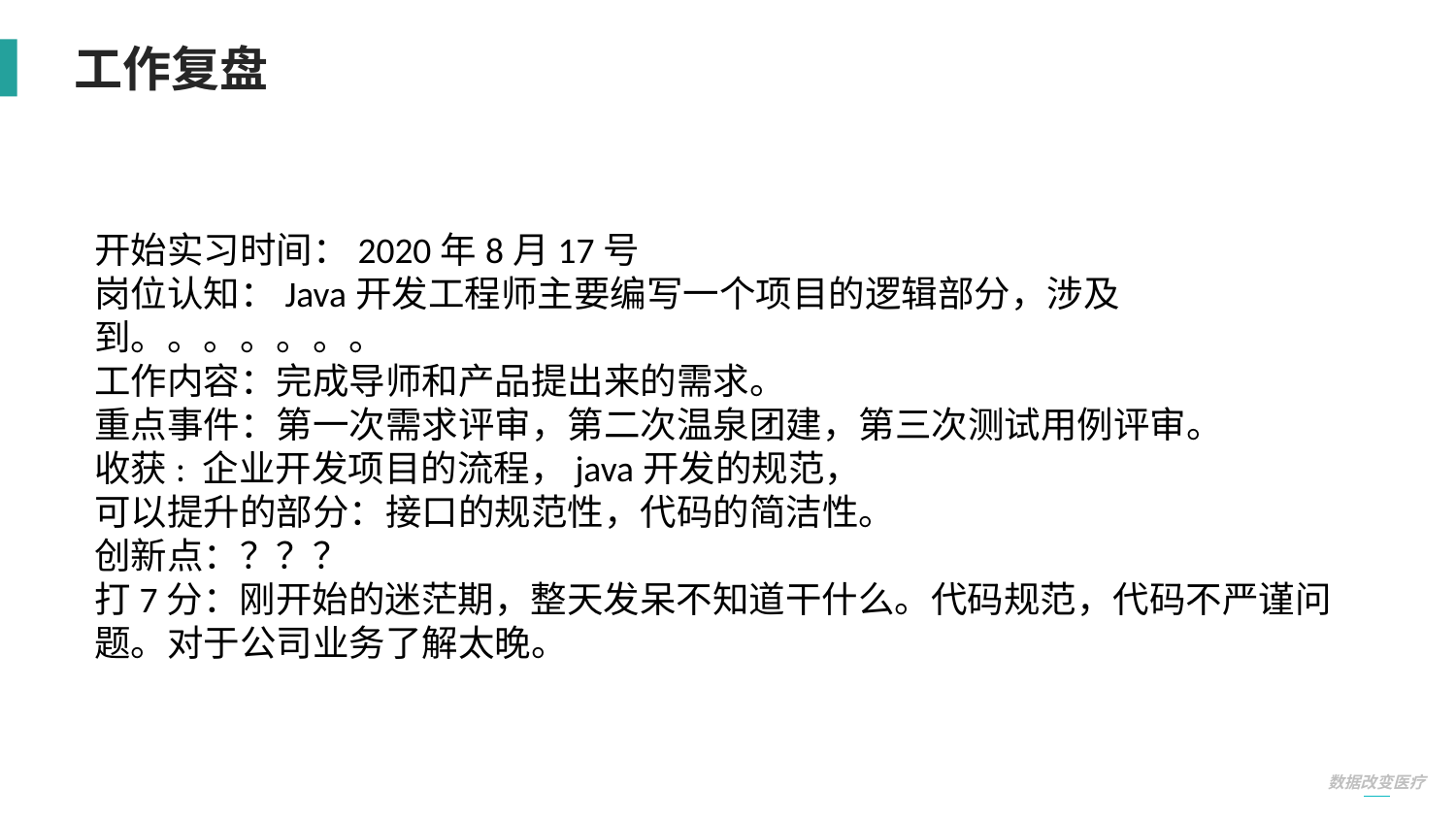

工作复盘

开始实习时间：2020年8月17号
岗位认知：Java开发工程师主要编写一个项目的逻辑部分，涉及到。。。。。。。
工作内容：完成导师和产品提出来的需求。
重点事件：第一次需求评审，第二次温泉团建，第三次测试用例评审。
收获: 企业开发项目的流程，java开发的规范，
可以提升的部分：接口的规范性，代码的简洁性。
创新点：？？？
打7分：刚开始的迷茫期，整天发呆不知道干什么。代码规范，代码不严谨问题。对于公司业务了解太晚。

数据改变医疗